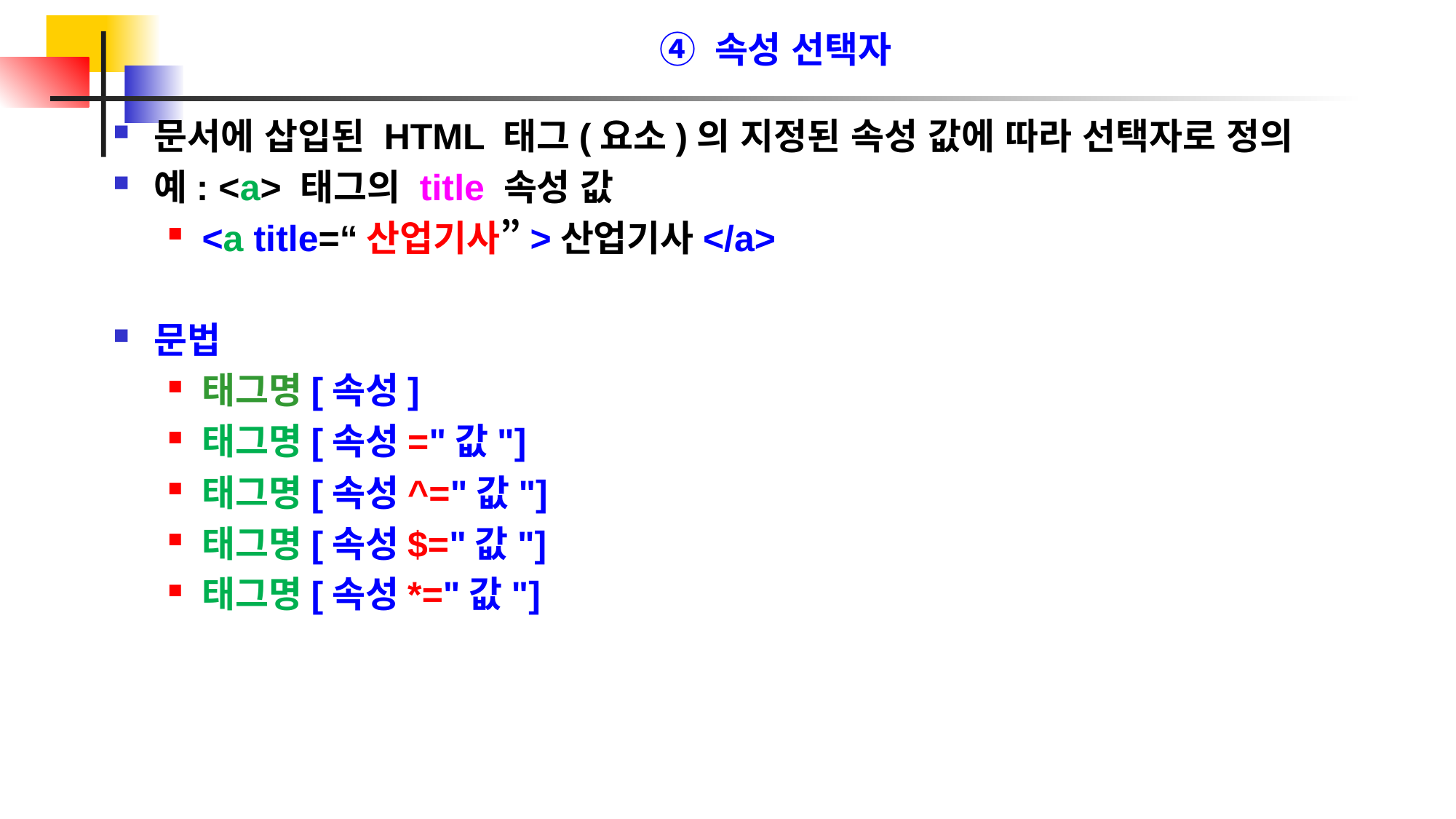

④ 속성 선택자
문서에 삽입된 HTML 태그(요소)의 지정된 속성 값에 따라 선택자로 정의
예: <a> 태그의 title 속성 값
<a title=“산업기사”>산업기사</a>

문법
태그명[속성]
태그명[속성="값"]
태그명[속성^="값"]
태그명[속성$="값"]
태그명[속성*="값"]